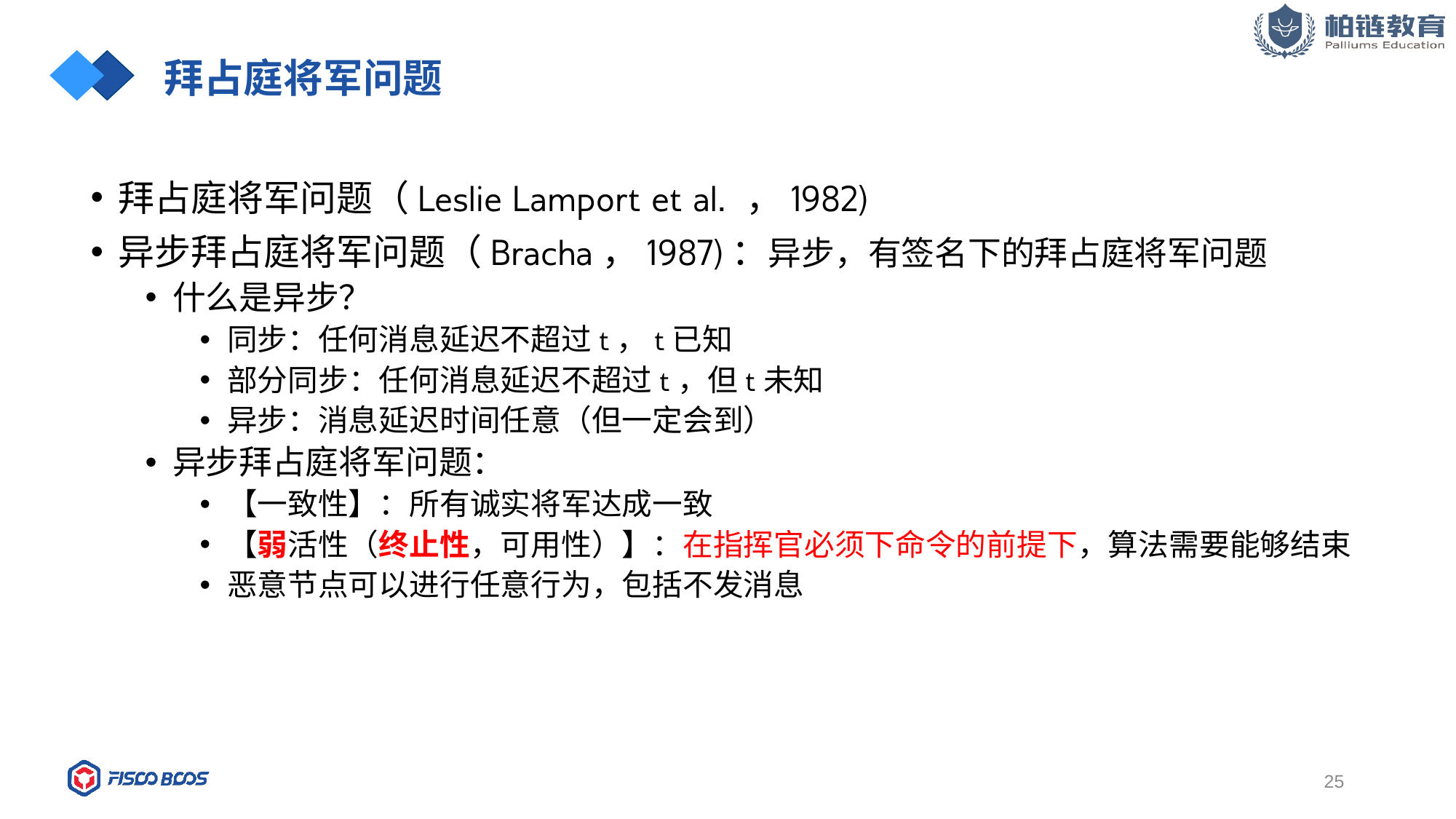

# 拜占庭将军问题
拜占庭将军问题（Leslie Lamport et al. ，1982)
异步拜占庭将军问题（Bracha，1987)：异步，有签名下的拜占庭将军问题
什么是异步？
同步：任何消息延迟不超过t，t已知
部分同步：任何消息延迟不超过t，但t未知
异步：消息延迟时间任意（但一定会到）
异步拜占庭将军问题：
【一致性】：所有诚实将军达成一致
【弱活性（终止性，可用性）】：在指挥官必须下命令的前提下，算法需要能够结束
恶意节点可以进行任意行为，包括不发消息

25